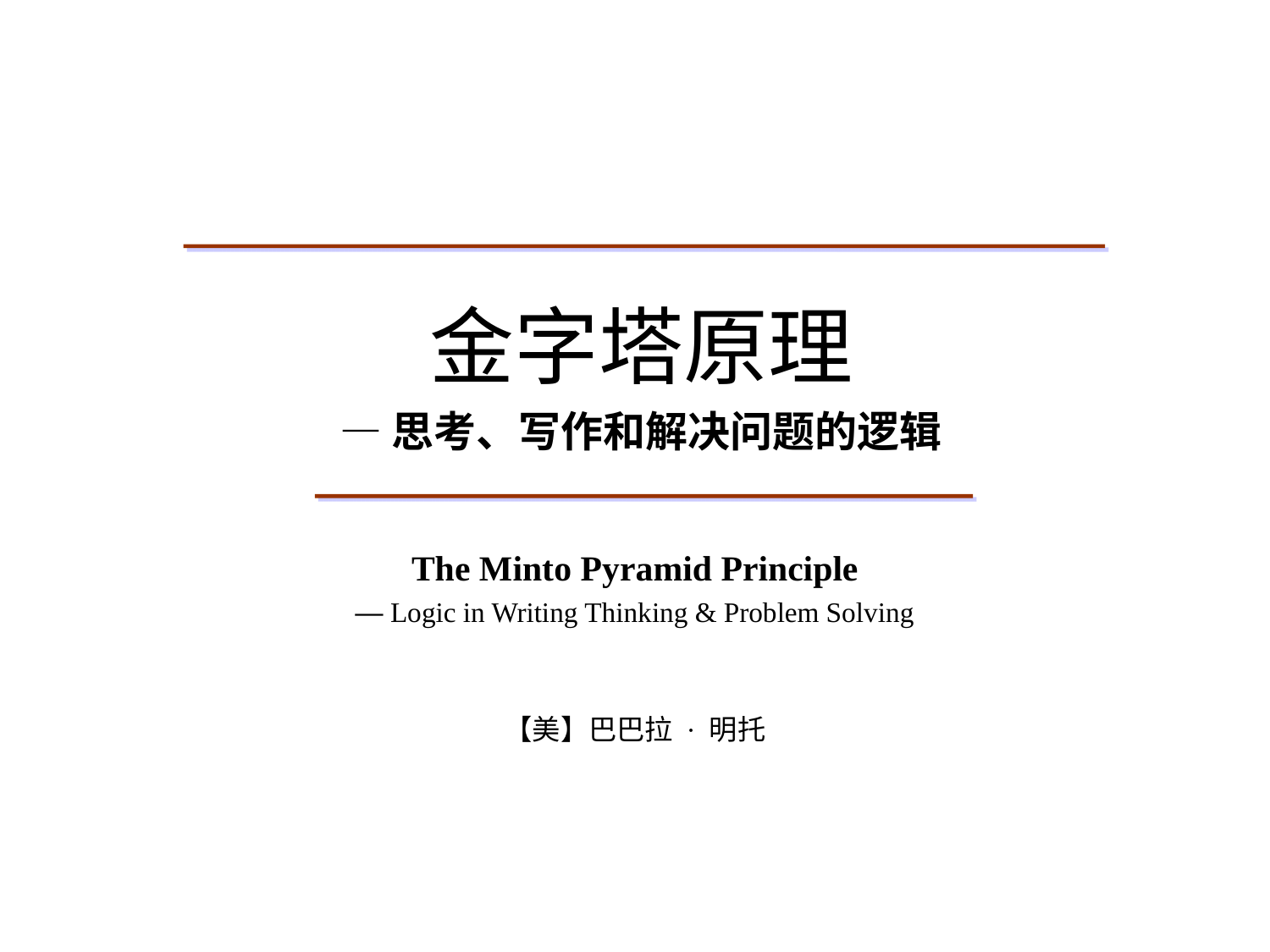

# 金字塔原理 — 思考、写作和解决问题的逻辑

The Minto Pyramid Principle
— Logic in Writing Thinking & Problem Solving

【美】巴巴拉 · 明托